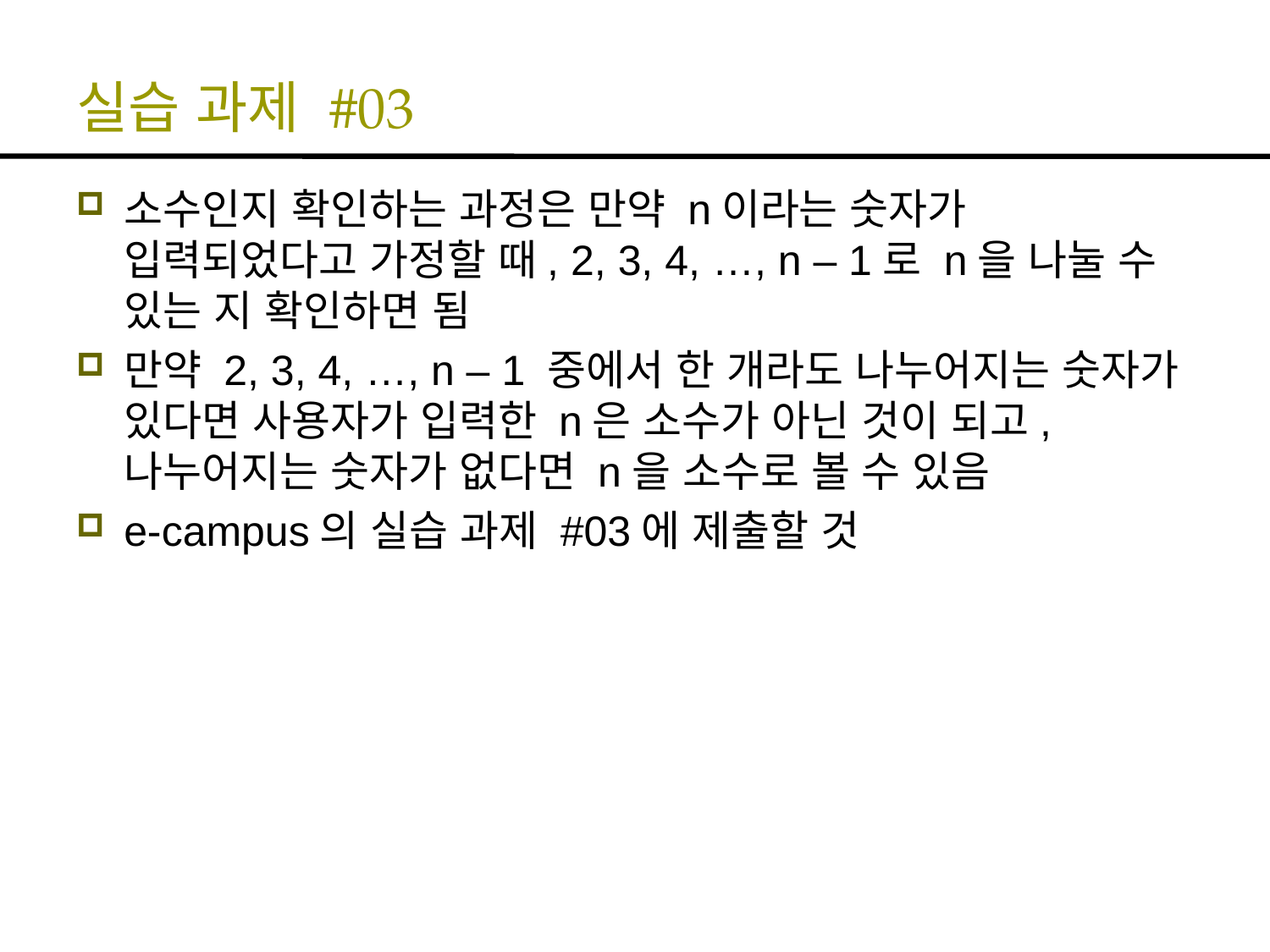

# 실습 과제 #03
소수인지 확인하는 과정은 만약 n이라는 숫자가 입력되었다고 가정할 때, 2, 3, 4, …, n – 1로 n을 나눌 수 있는 지 확인하면 됨
만약 2, 3, 4, …, n – 1 중에서 한 개라도 나누어지는 숫자가 있다면 사용자가 입력한 n은 소수가 아닌 것이 되고, 나누어지는 숫자가 없다면 n을 소수로 볼 수 있음
e-campus의 실습 과제 #03에 제출할 것